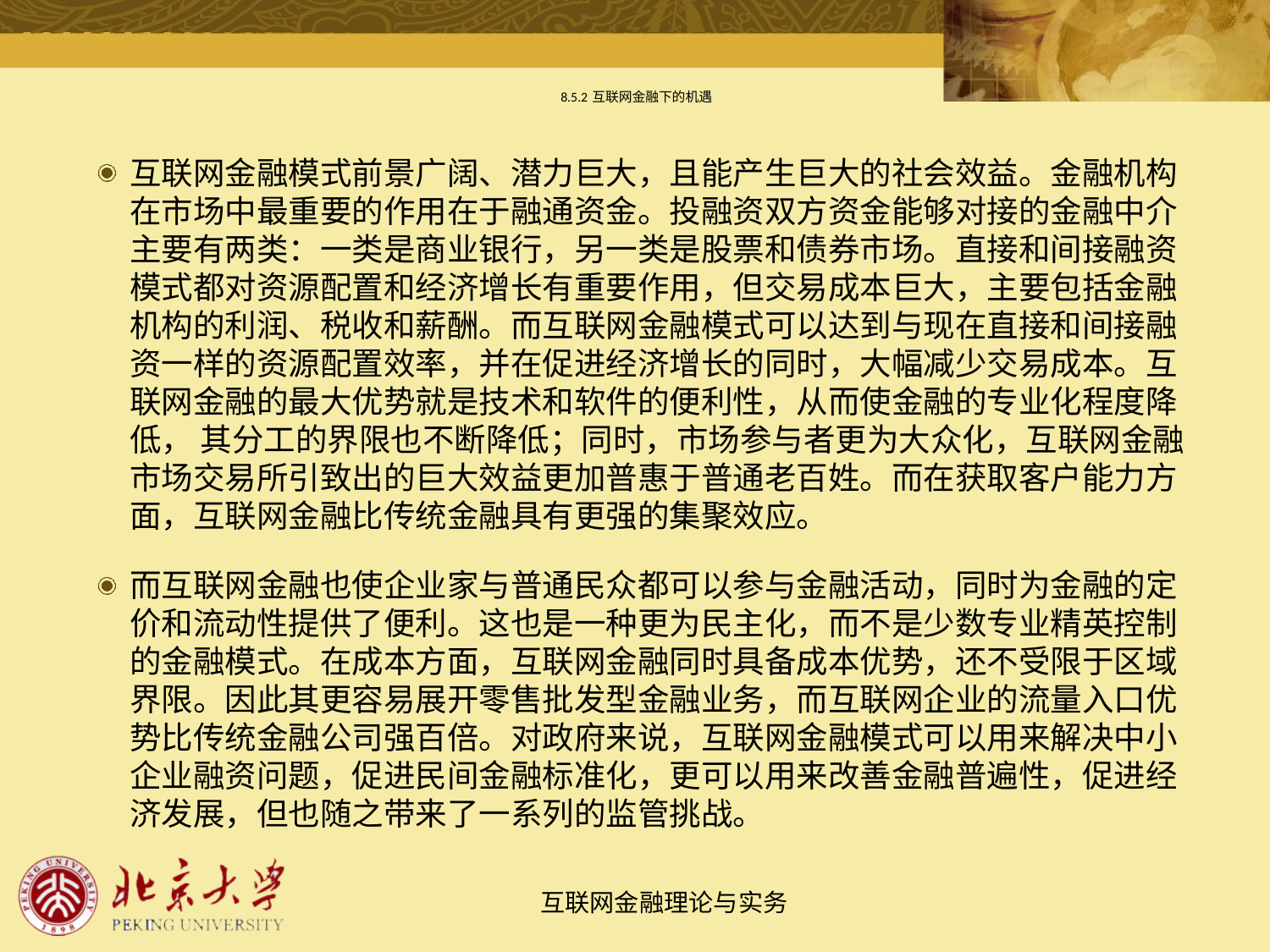

# 8.5.2 互联网金融下的机遇
互联网金融模式前景广阔、潜力巨大，且能产生巨大的社会效益。金融机构在市场中最重要的作用在于融通资金。投融资双方资金能够对接的金融中介主要有两类：一类是商业银行，另一类是股票和债券市场。直接和间接融资模式都对资源配置和经济增长有重要作用，但交易成本巨大，主要包括金融机构的利润、税收和薪酬。而互联网金融模式可以达到与现在直接和间接融资一样的资源配置效率，并在促进经济增长的同时，大幅减少交易成本。互联网金融的最大优势就是技术和软件的便利性，从而使金融的专业化程度降低， 其分工的界限也不断降低；同时，市场参与者更为大众化，互联网金融市场交易所引致出的巨大效益更加普惠于普通老百姓。而在获取客户能力方面，互联网金融比传统金融具有更强的集聚效应。
而互联网金融也使企业家与普通民众都可以参与金融活动，同时为金融的定价和流动性提供了便利。这也是一种更为民主化，而不是少数专业精英控制的金融模式。在成本方面，互联网金融同时具备成本优势，还不受限于区域界限。因此其更容易展开零售批发型金融业务，而互联网企业的流量入口优势比传统金融公司强百倍。对政府来说，互联网金融模式可以用来解决中小企业融资问题，促进民间金融标准化，更可以用来改善金融普遍性，促进经济发展，但也随之带来了一系列的监管挑战。